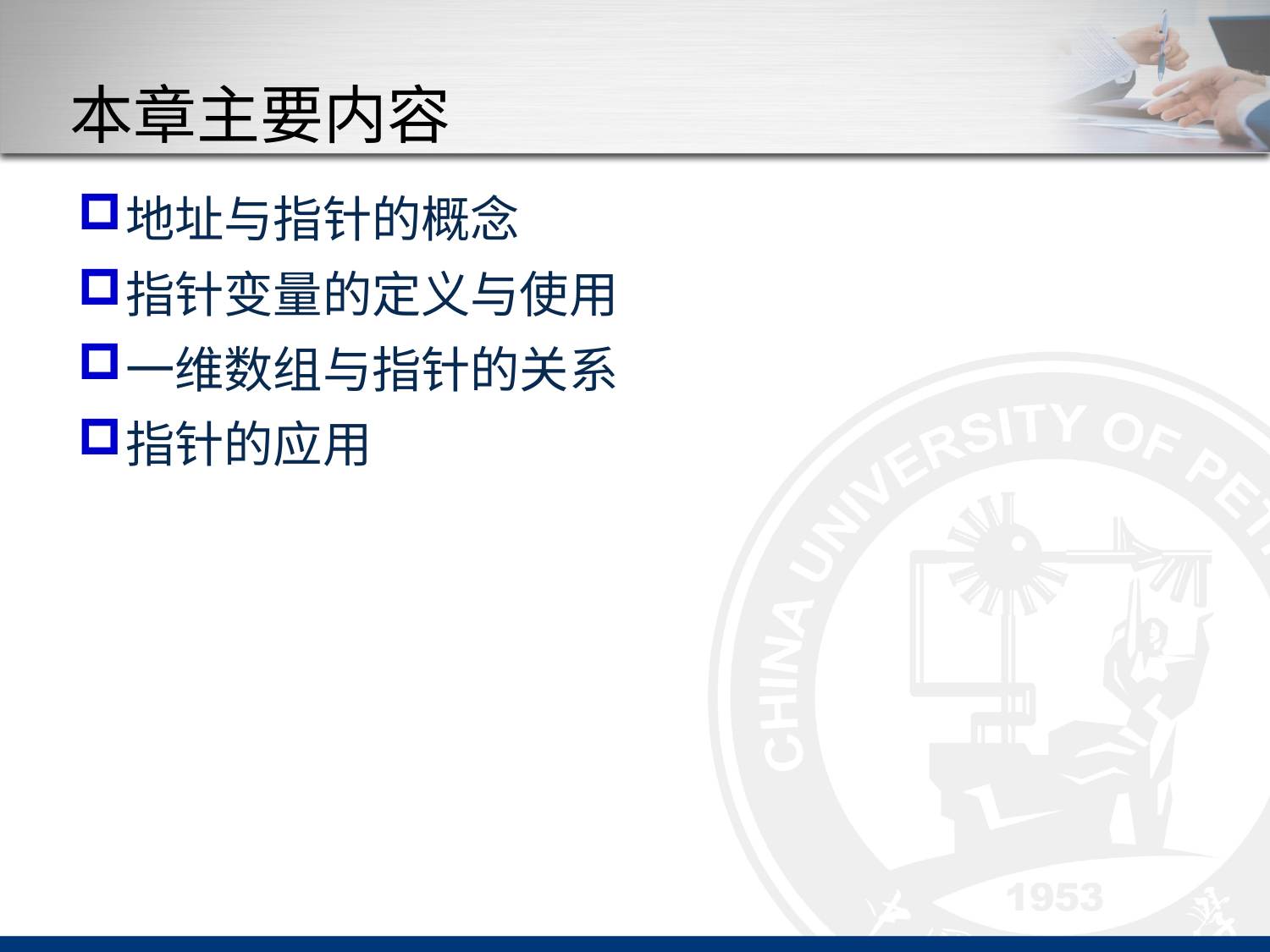

# 本章主要内容
地址与指针的概念
指针变量的定义与使用
一维数组与指针的关系
指针的应用